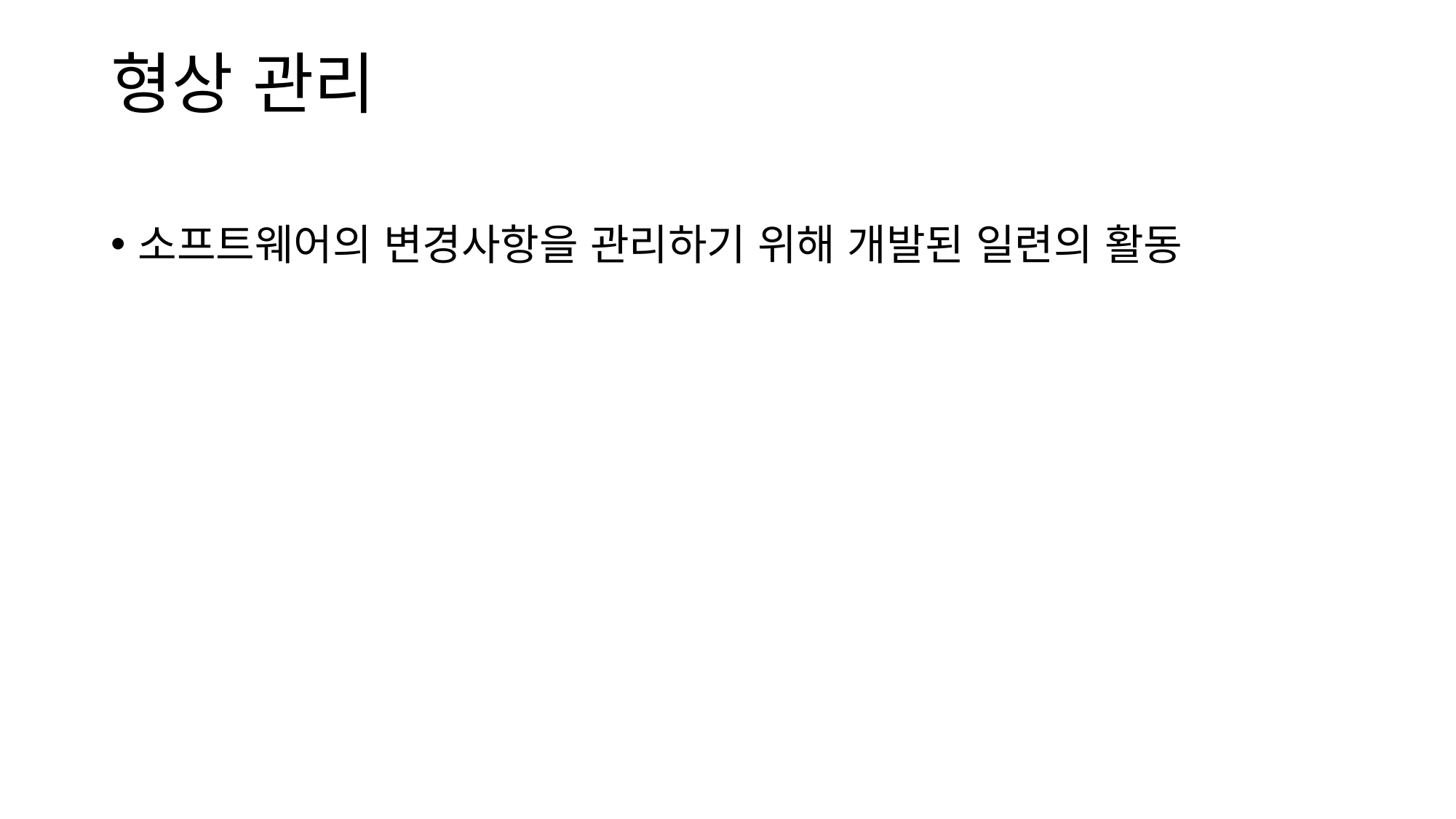

# 형상 관리

소프트웨어의 변경사항을 관리하기 위해 개발된 일련의 활동